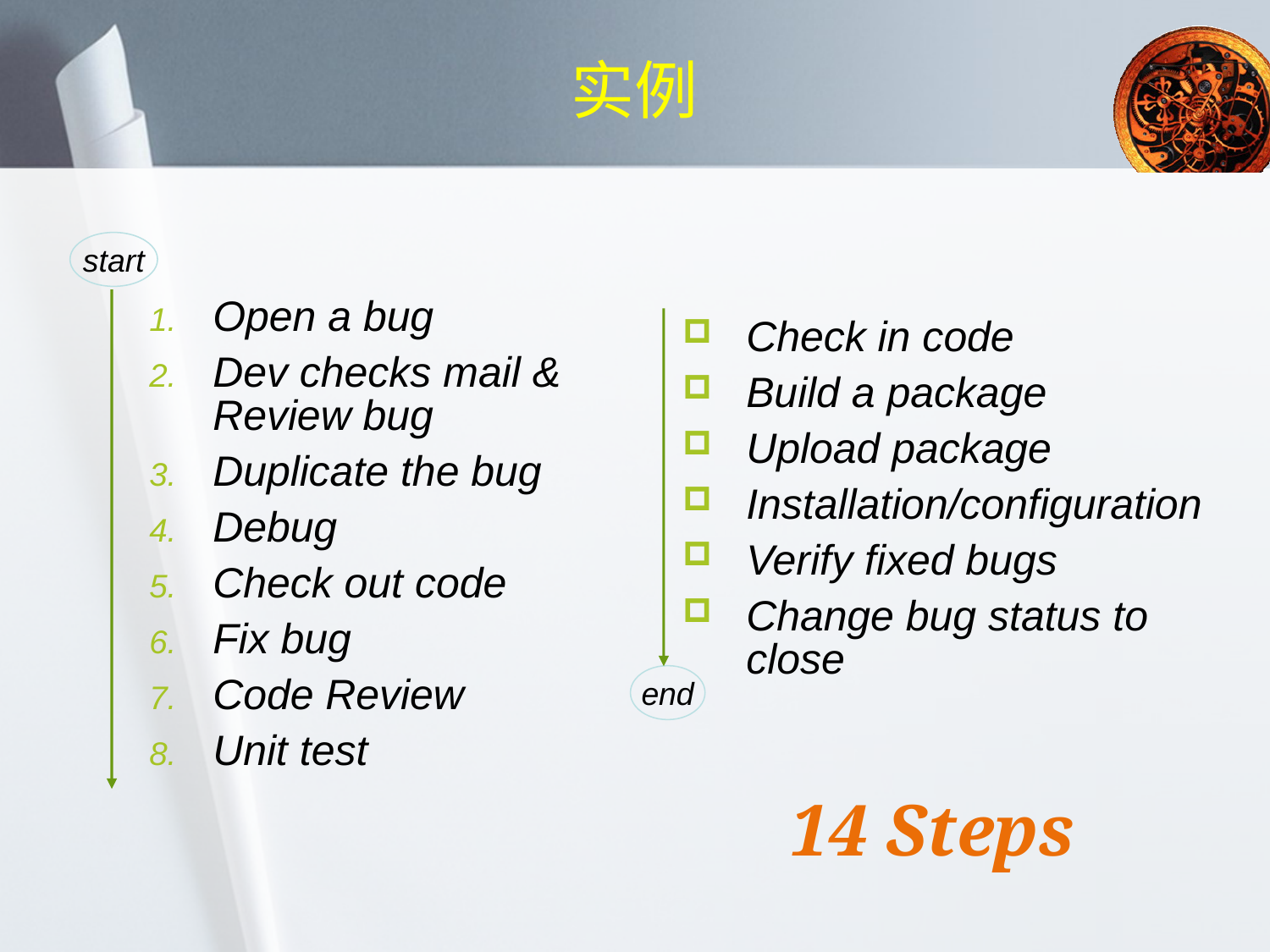

# 实例
start

Open a bug
Dev checks mail & Review bug
Duplicate the bug
Debug
Check out code
Fix bug
Code Review
Unit test

Check in code
Build a package
Upload package
Installation/configuration
Verify fixed bugs
Change bug status to close

end
14 Steps